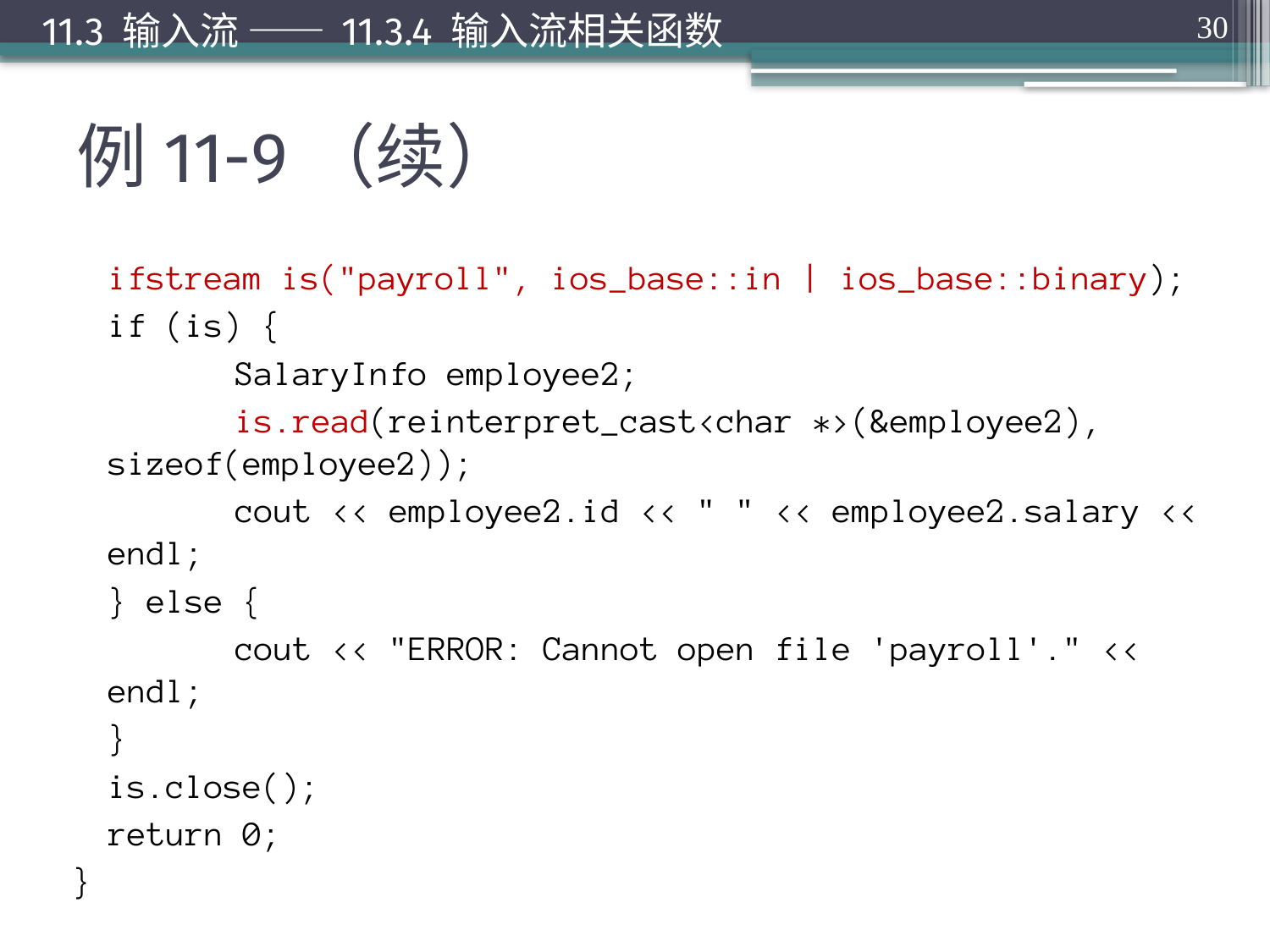

11.3 输入流 —— 11.3.4 输入流相关函数
30
# 例11-9（续）
	ifstream is("payroll", ios_base::in | ios_base::binary);
	if (is) {
		SalaryInfo employee2;
		is.read(reinterpret_cast<char *>(&employee2), sizeof(employee2));
		cout << employee2.id << " " << employee2.salary << endl;
	} else {
		cout << "ERROR: Cannot open file 'payroll'." << endl;
	}
	is.close();
	return 0;
}